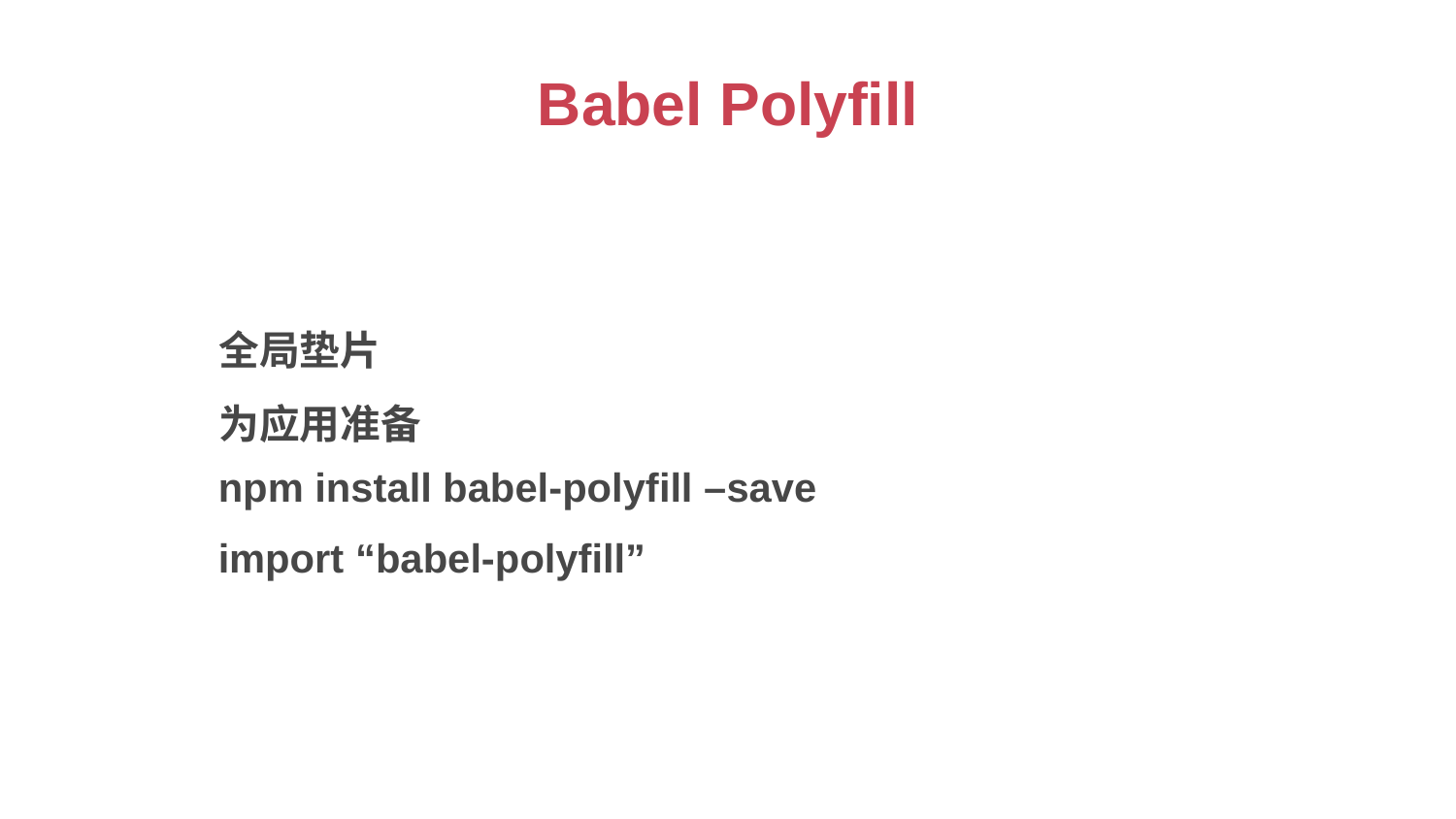

# Babel Polyfill
全局垫片
为应用准备
npm install babel-polyfill –save
import “babel-polyfill”